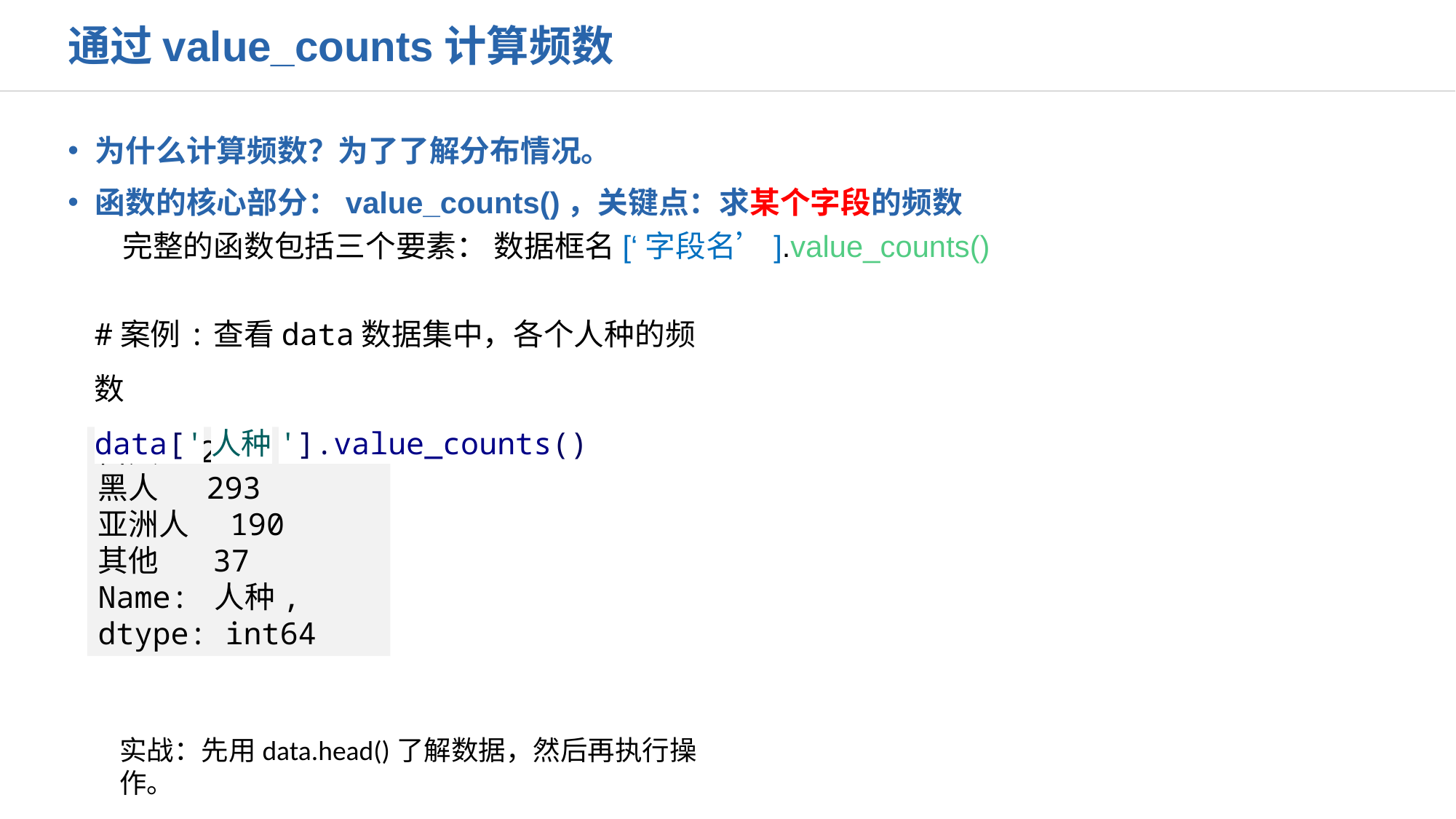

通过value_counts计算频数
为什么计算频数？为了了解分布情况。
函数的核心部分：value_counts()，关键点：求某个字段的频数
完整的函数包括三个要素： 数据框名[‘字段名’].value_counts()

#案例:查看data数据集中，各个人种的频数
data['人种'].value_counts()
白人     2480
黑人      293
亚洲人     190
其他       37
Name: 人种, dtype: int64
实战：先用data.head()了解数据，然后再执行操作。